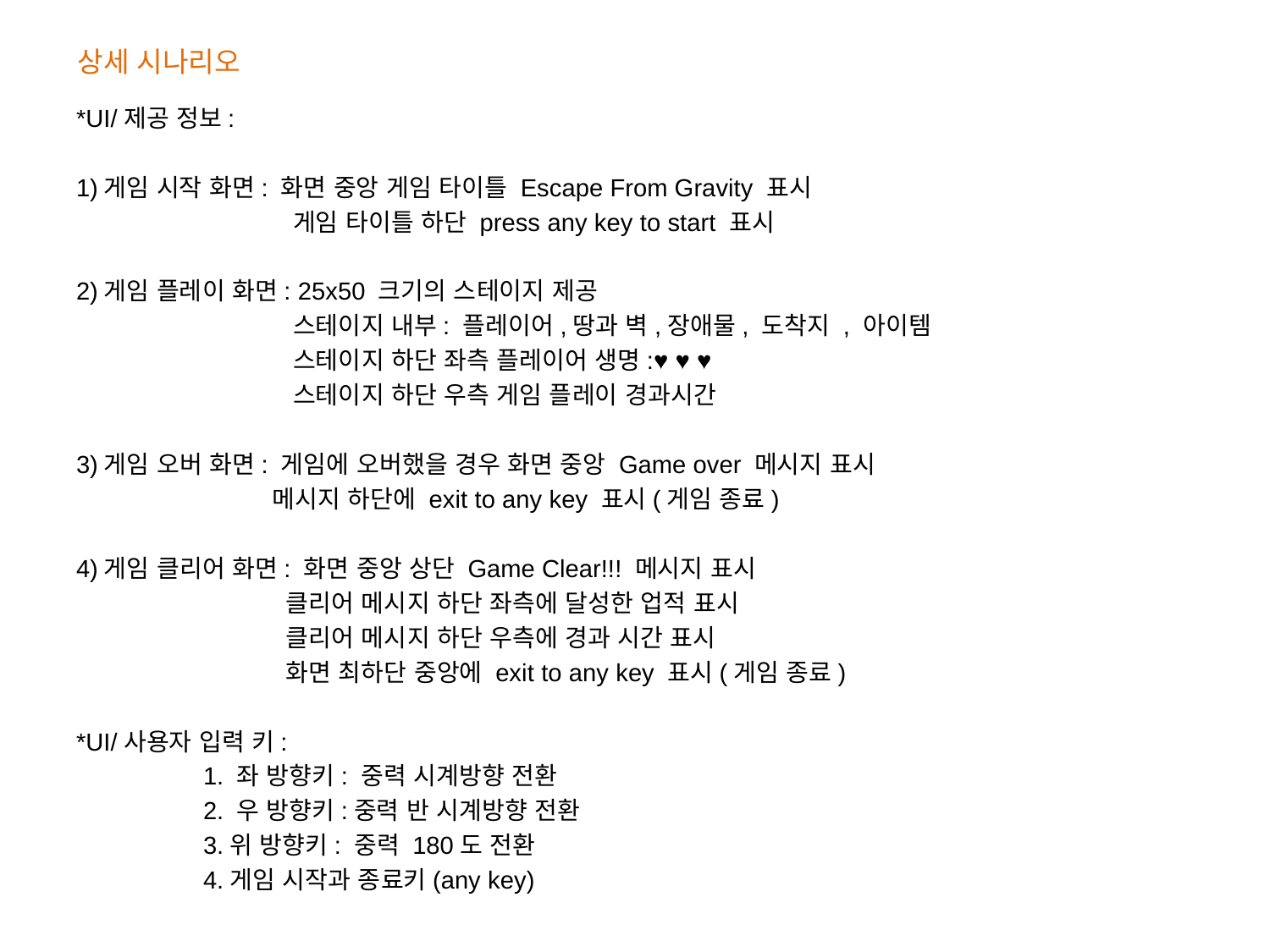

# 상세 시나리오
*UI/제공 정보:

1)게임 시작 화면: 화면 중앙 게임 타이틀 Escape From Gravity 표시
	            게임 타이틀 하단 press any key to start 표시

2)게임 플레이 화면: 25x50 크기의 스테이지 제공
	            스테이지 내부: 플레이어,땅과 벽,장애물, 도착지 , 아이템
	            스테이지 하단 좌측 플레이어 생명:♥ ♥ ♥
	            스테이지 하단 우측 게임 플레이 경과시간

3)게임 오버 화면: 게임에 오버했을 경우 화면 중앙 Game over 메시지 표시
	         메시지 하단에 exit to any key 표시(게임 종료)

4)게임 클리어 화면: 화면 중앙 상단 Game Clear!!! 메시지 표시
	           클리어 메시지 하단 좌측에 달성한 업적 표시
	           클리어 메시지 하단 우측에 경과 시간 표시
	           화면 최하단 중앙에 exit to any key 표시(게임 종료)

*UI/사용자 입력 키:
	1. 좌 방향키: 중력 시계방향 전환
	2. 우 방향키:중력 반 시계방향 전환
	3.위 방향키: 중력 180도 전환
	4.게임 시작과 종료키(any key)